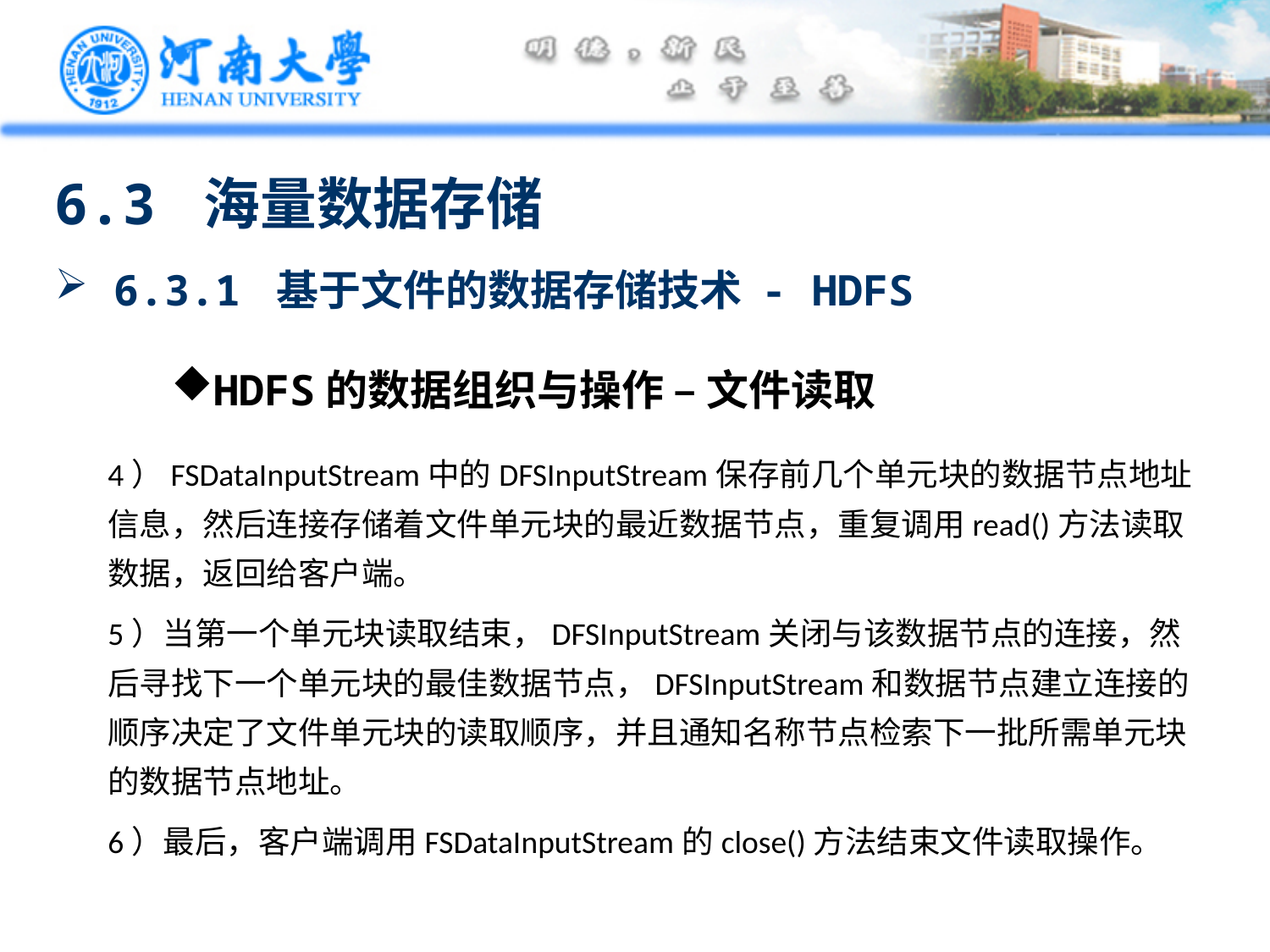

6.3 海量数据存储
 6.3.1 基于文件的数据存储技术 - HDFS
HDFS的数据组织与操作 – 文件读取
4）FSDataInputStream中的DFSInputStream保存前几个单元块的数据节点地址信息，然后连接存储着文件单元块的最近数据节点，重复调用read()方法读取数据，返回给客户端。
5）当第一个单元块读取结束，DFSInputStream关闭与该数据节点的连接，然后寻找下一个单元块的最佳数据节点，DFSInputStream和数据节点建立连接的顺序决定了文件单元块的读取顺序，并且通知名称节点检索下一批所需单元块的数据节点地址。
6）最后，客户端调用FSDataInputStream的close()方法结束文件读取操作。